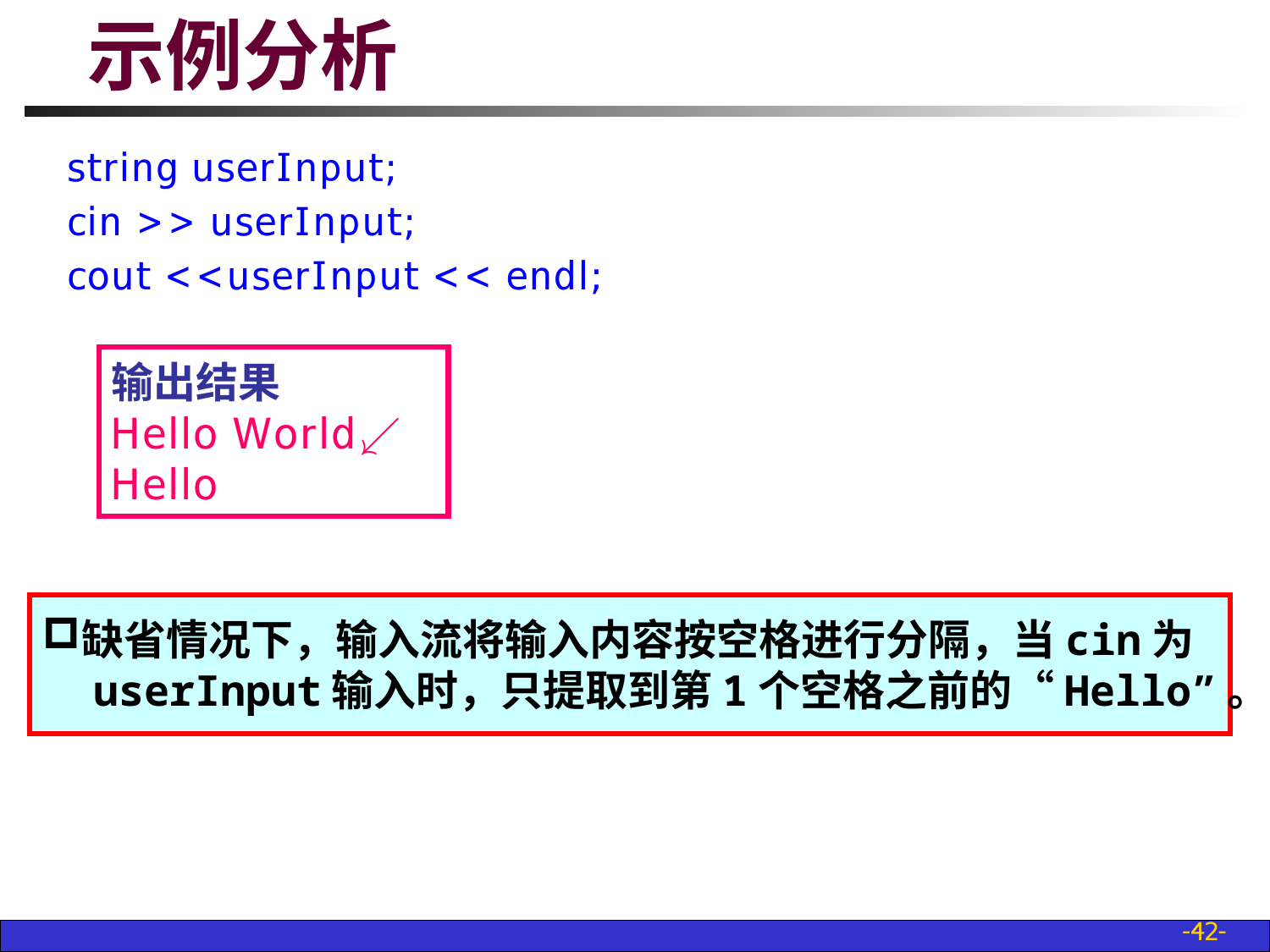

# 示例分析
string userInput;
cin >> userInput;
cout <<userInput << endl;
输出结果
Hello World↙
Hello
缺省情况下，输入流将输入内容按空格进行分隔，当cin为
  userInput输入时，只提取到第1个空格之前的“Hello”。
-42-